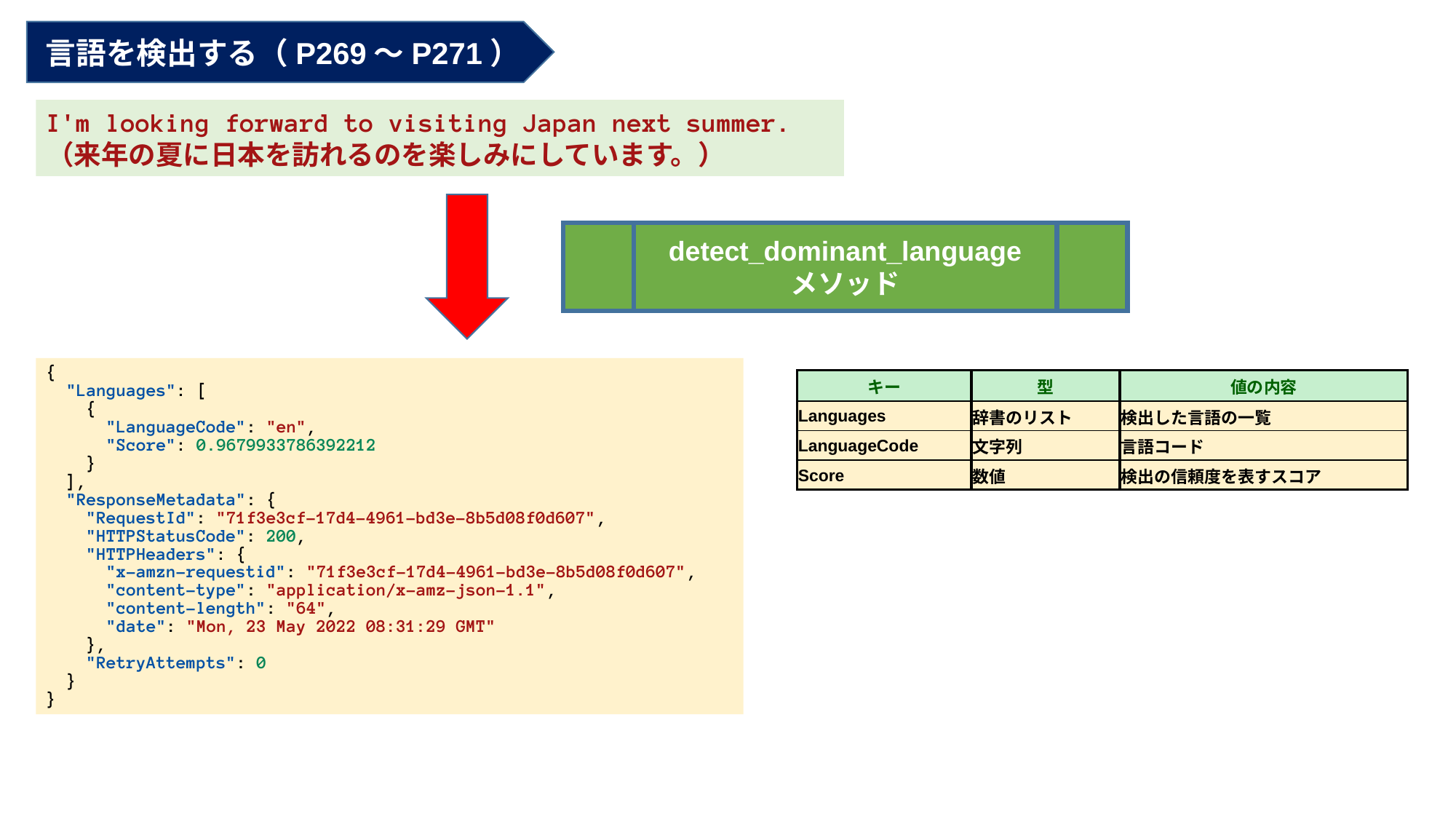

言語を検出する（P269～P271）
I'm looking forward to visiting Japan next summer.
（来年の夏に日本を訪れるのを楽しみにしています。）

detect_dominant_language
メソッド
{
  "Languages": [
    {
      "LanguageCode": "en",
      "Score": 0.9679933786392212
    }
  ],
  "ResponseMetadata": {
    "RequestId": "71f3e3cf-17d4-4961-bd3e-8b5d08f0d607",
    "HTTPStatusCode": 200,
    "HTTPHeaders": {
      "x-amzn-requestid": "71f3e3cf-17d4-4961-bd3e-8b5d08f0d607",
      "content-type": "application/x-amz-json-1.1",
      "content-length": "64",
      "date": "Mon, 23 May 2022 08:31:29 GMT"
    },
    "RetryAttempts": 0
  }
}
| キー | 型 | 値の内容 |
| --- | --- | --- |
| Languages | 辞書のリスト | 検出した言語の一覧 |
| LanguageCode | 文字列 | 言語コード |
| Score | 数値 | 検出の信頼度を表すスコア |